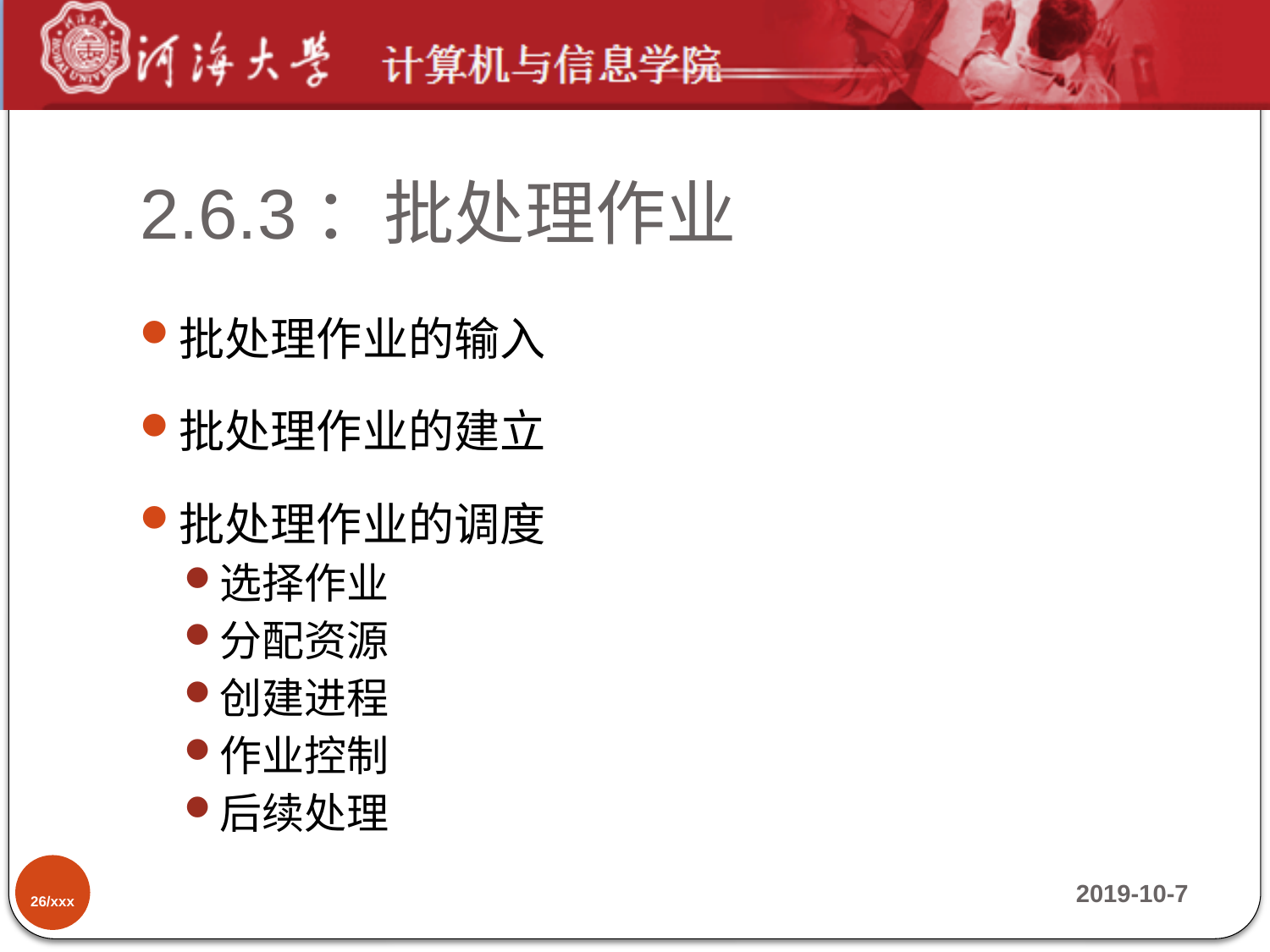

# 2.6.3：批处理作业
批处理作业的输入
批处理作业的建立
批处理作业的调度
选择作业
分配资源
创建进程
作业控制
后续处理

26/xxx
2019-10-7